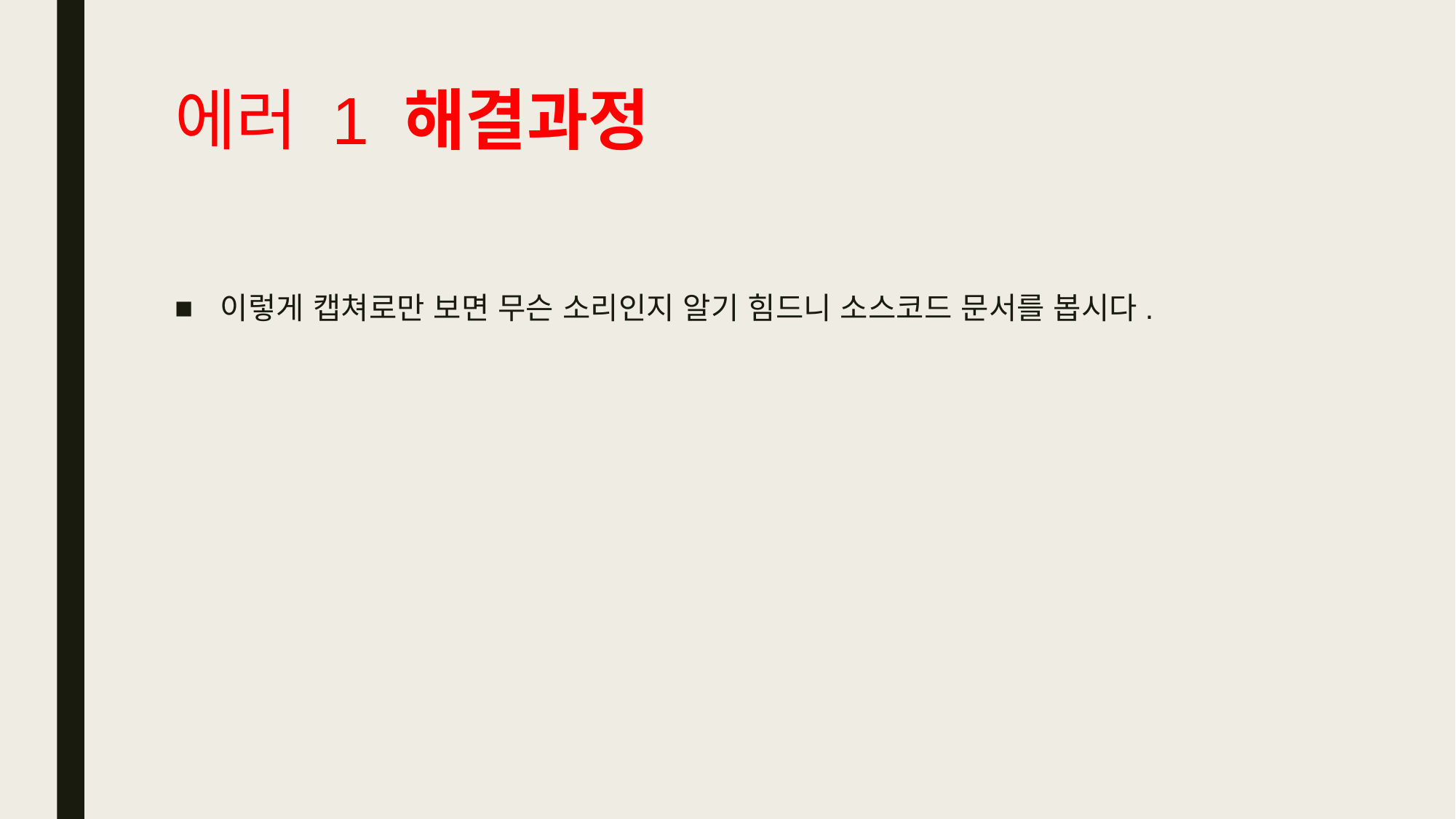

# 에러 1 해결과정
이렇게 캡쳐로만 보면 무슨 소리인지 알기 힘드니 소스코드 문서를 봅시다.